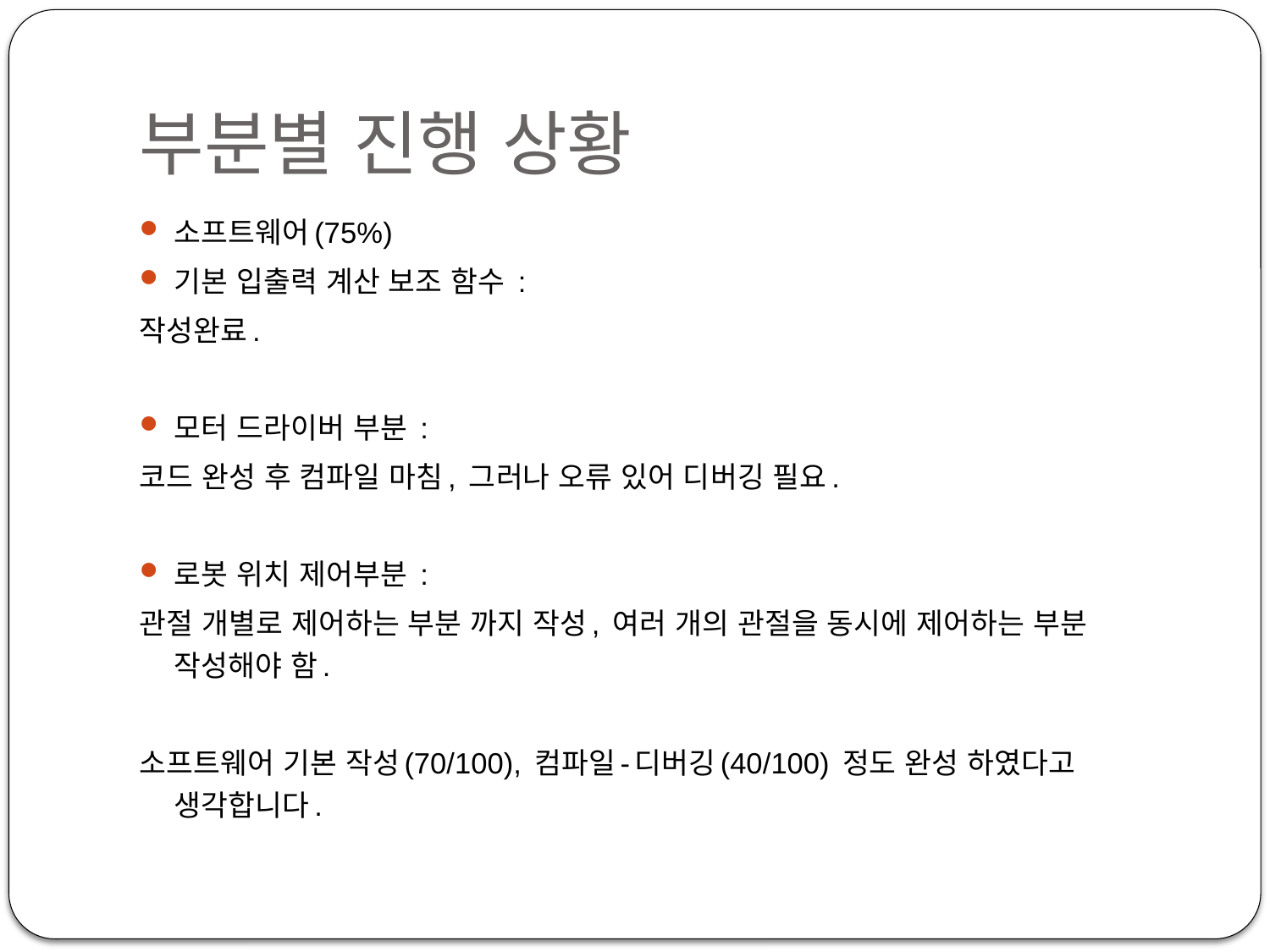

# 부분별 진행 상황
소프트웨어(75%)
기본 입출력 계산 보조 함수 :
작성완료.

모터 드라이버 부분 :
코드 완성 후 컴파일 마침, 그러나 오류 있어 디버깅 필요.

로봇 위치 제어부분 :
관절 개별로 제어하는 부분 까지 작성, 여러 개의 관절을 동시에 제어하는 부분 작성해야 함.

소프트웨어 기본 작성(70/100), 컴파일-디버깅(40/100) 정도 완성 하였다고 생각합니다.